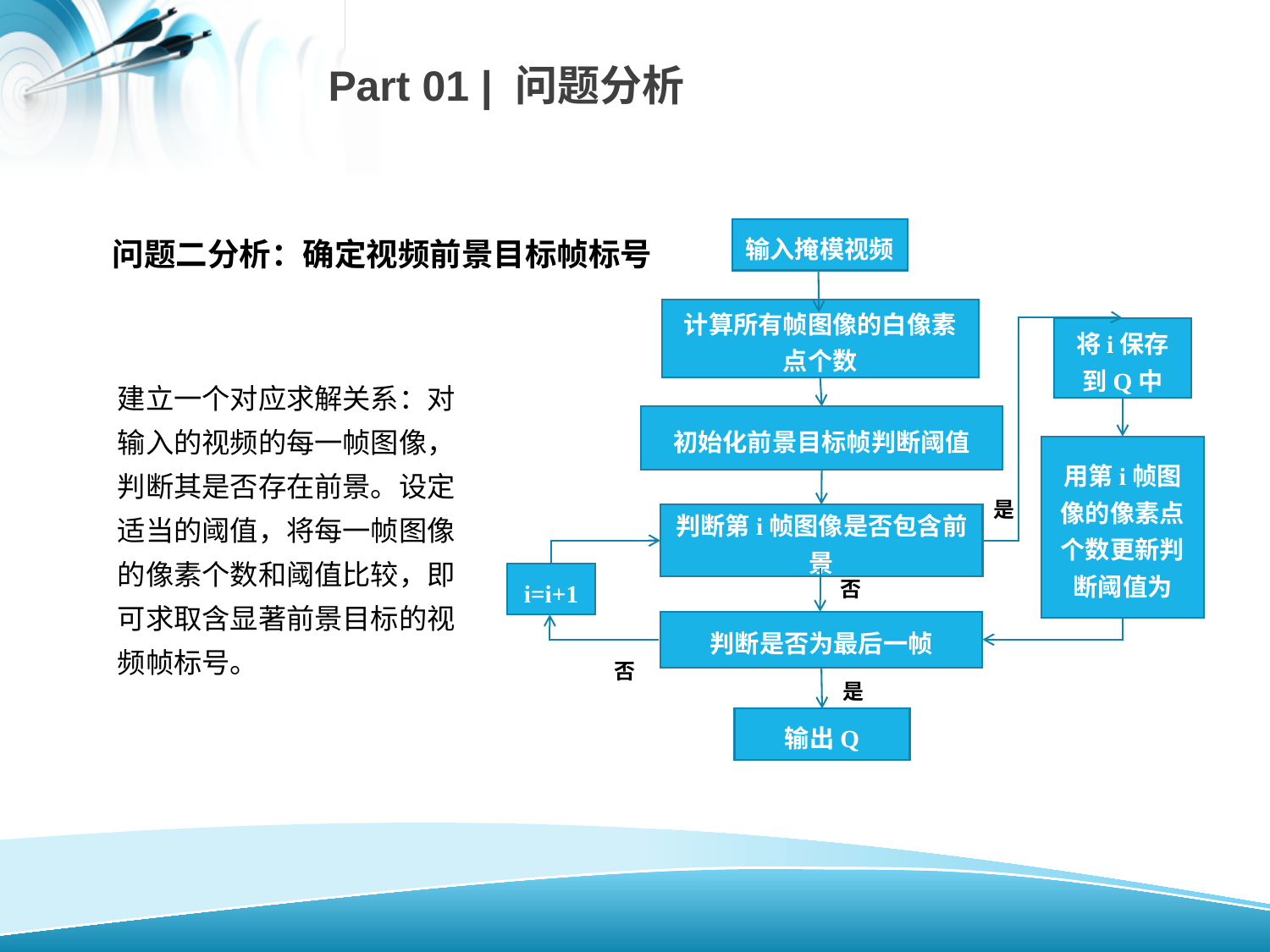

Part 01 | 问题分析

输入掩模视频
计算所有帧图像的白像素点个数
将i保存到Q中
初始化前景目标帧判断阈值
用第i帧图像的像素点个数更新判断阈值为
是
判断第i帧图像是否包含前景
i=i+1
否
判断是否为最后一帧
否
是
输出Q
问题二分析：确定视频前景目标帧标号
建立一个对应求解关系：对输入的视频的每一帧图像，判断其是否存在前景。设定适当的阈值，将每一帧图像的像素个数和阈值比较，即可求取含显著前景目标的视频帧标号。
6